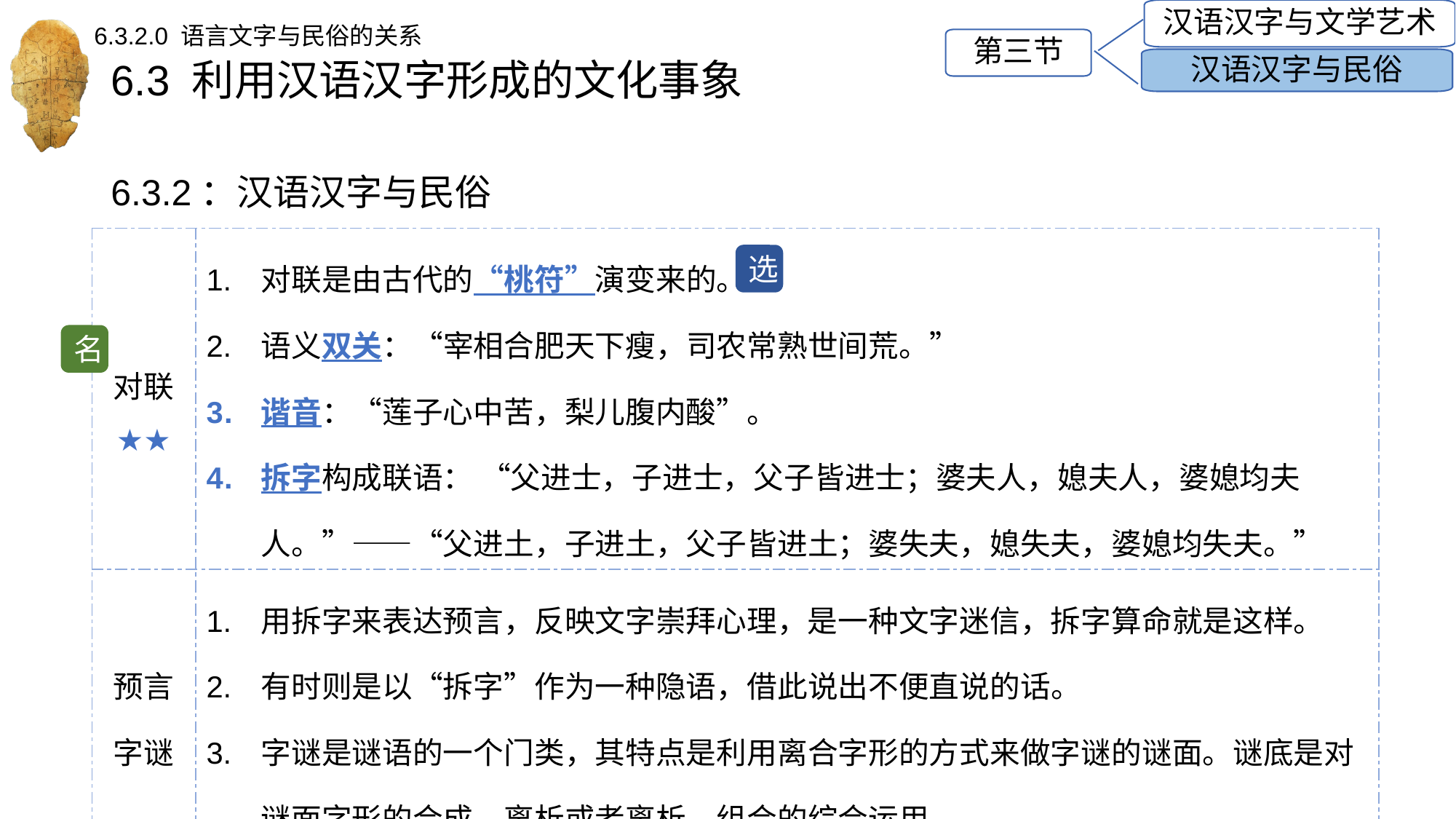

汉语汉字与文学艺术

6.3.2.0 语言文字与民俗的关系
第三节
# 6.3 利用汉语汉字形成的文化事象
汉语汉字与民俗

6.3.2：汉语汉字与民俗
| 对联 ★★ | 对联是由古代的“桃符”演变来的。 语义双关：“宰相合肥天下瘦，司农常熟世间荒。” 谐音：“莲子心中苦，梨儿腹内酸”。 拆字构成联语： “父进士，子进士，父子皆进士；婆夫人，媳夫人，婆媳均夫人。”——“父进土，子进土，父子皆进土；婆失夫，媳失夫，婆媳均失夫。” |
| --- | --- |
| 预言 字谜 | 用拆字来表达预言，反映文字崇拜心理，是一种文字迷信，拆字算命就是这样。 有时则是以“拆字”作为一种隐语，借此说出不便直说的话。 字谜是谜语的一个门类，其特点是利用离合字形的方式来做字谜的谜面。谜底是对谜面字形的合成、离析或者离析、组合的综合运用。 |
选
名
78